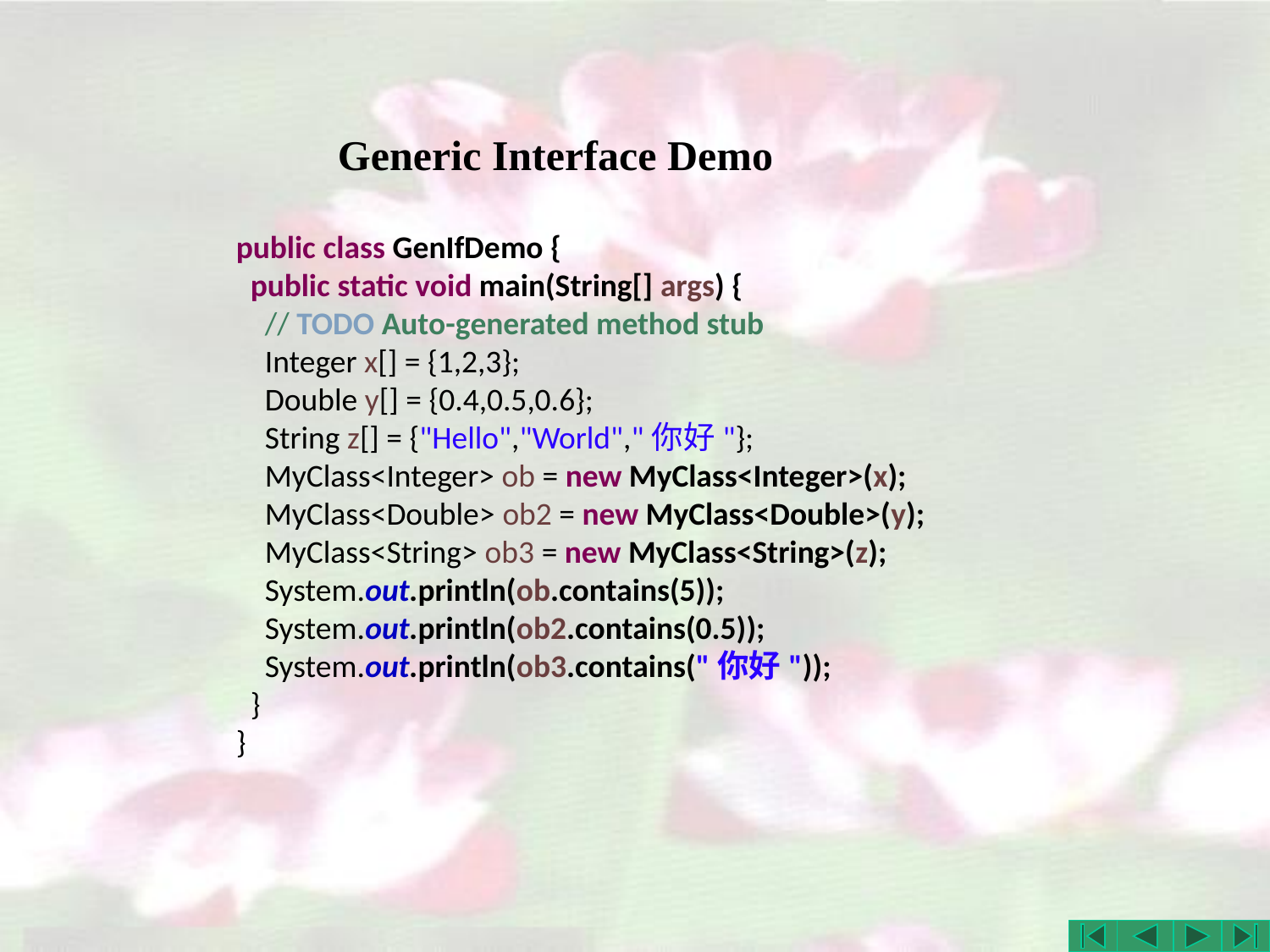

# Generic Interface Demo
public class GenIfDemo {
  public static void main(String[] args) {
    // TODO Auto-generated method stub
    Integer x[] = {1,2,3};
    Double y[] = {0.4,0.5,0.6};
    String z[] = {"Hello","World","你好"};
    MyClass<Integer> ob = new MyClass<Integer>(x);
    MyClass<Double> ob2 = new MyClass<Double>(y);
    MyClass<String> ob3 = new MyClass<String>(z);
    System.out.println(ob.contains(5));
    System.out.println(ob2.contains(0.5));
    System.out.println(ob3.contains("你好"));
  }
}